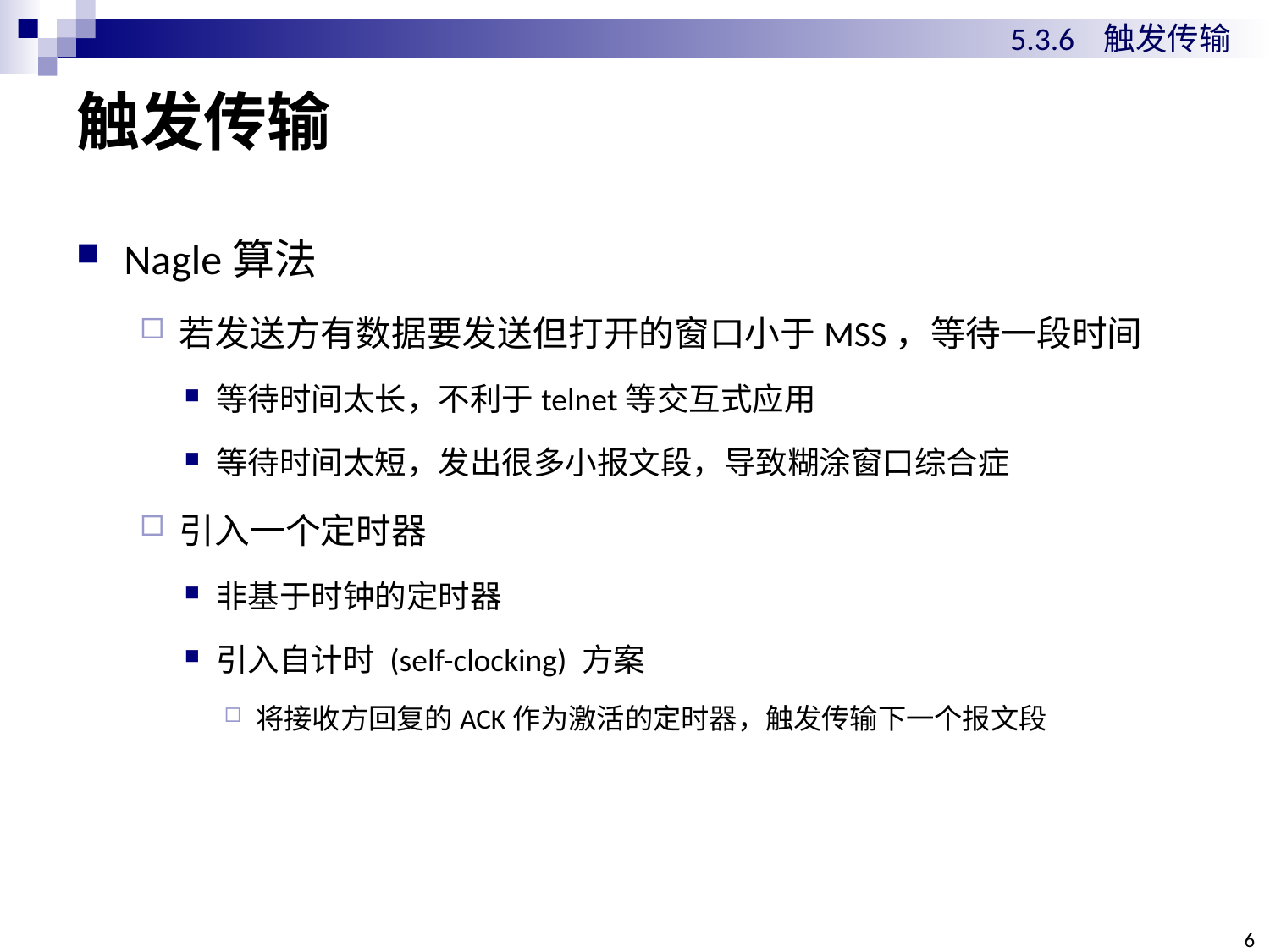

5.3.6   触发传输
# 触发传输
Nagle算法
若发送方有数据要发送但打开的窗口小于MSS，等待一段时间
等待时间太长，不利于telnet等交互式应用
等待时间太短，发出很多小报文段，导致糊涂窗口综合症
引入一个定时器
非基于时钟的定时器
引入自计时 (self-clocking) 方案
将接收方回复的ACK作为激活的定时器，触发传输下一个报文段
6